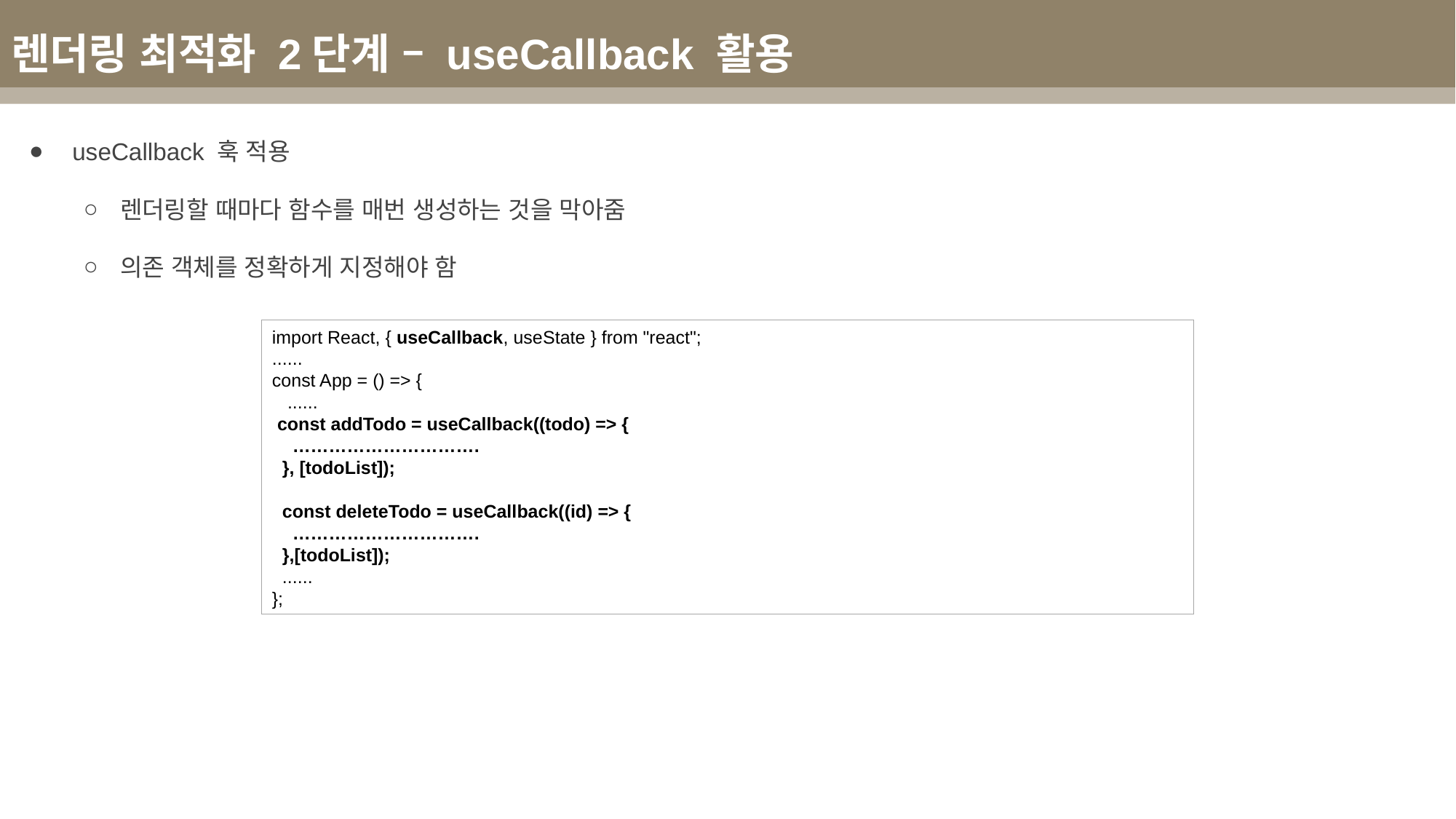

렌더링 최적화 2단계 – useCallback 활용
 useCallback 훅 적용
렌더링할 때마다 함수를 매번 생성하는 것을 막아줌
의존 객체를 정확하게 지정해야 함

import React, { useCallback, useState } from "react";
......
const App = () => {
   ......
 const addTodo = useCallback((todo) => {
    ………………………….
  }, [todoList]);

  const deleteTodo = useCallback((id) => {
    ………………………….
  },[todoList]);
  ......
};